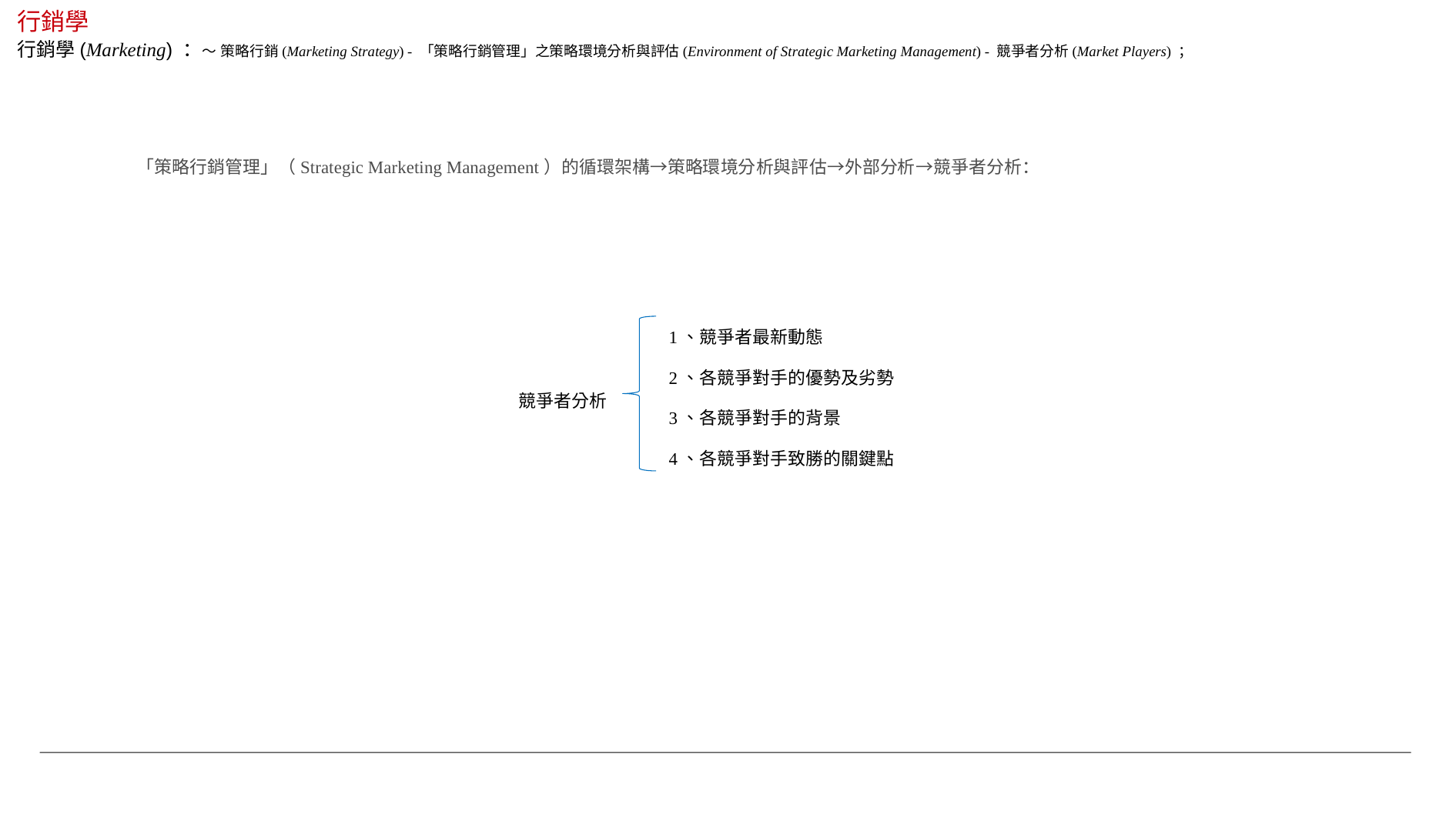

行銷學
行銷學(Marketing) ：～ 策略行銷(Marketing Strategy) - 「策略行銷管理」之策略環境分析與評估(Environment of Strategic Marketing Management) - 競爭者分析(Market Players) ；
「策略行銷管理」（Strategic Marketing Management）的循環架構→策略環境分析與評估→外部分析→競爭者分析：
1、競爭者最新動態

2、各競爭對手的優勢及劣勢
競爭者分析
3、各競爭對手的背景
4、各競爭對手致勝的關鍵點